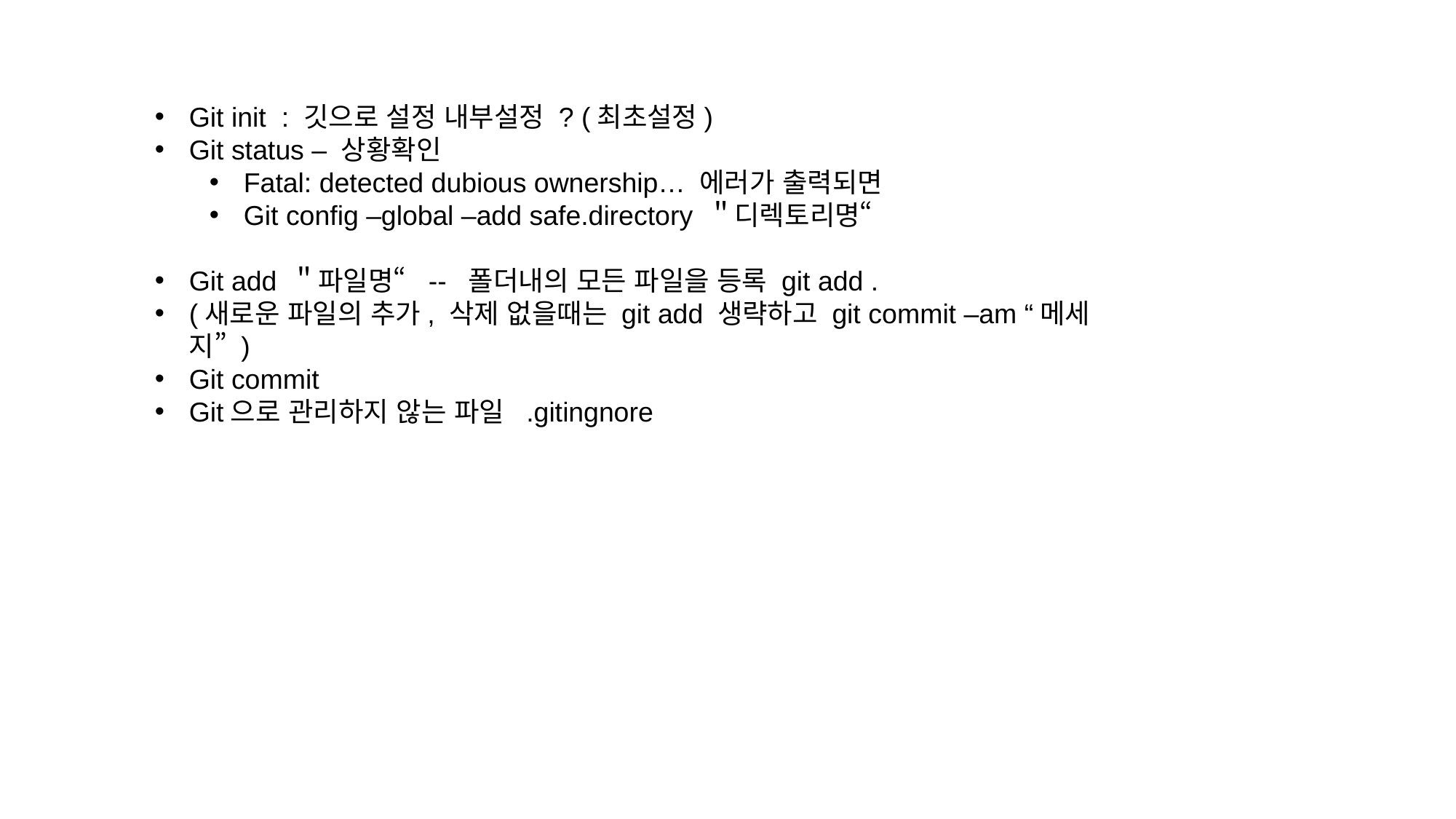

Git init  : 깃으로 설정 내부설정 ? (최초설정)
Git status – 상황확인
Fatal: detected dubious ownership… 에러가 출력되면
Git config –global –add safe.directory ＂디렉토리명“

Git add ＂파일명“  --  폴더내의 모든 파일을 등록 git add .
(새로운 파일의 추가, 삭제 없을때는 git add 생략하고 git commit –am “메세지” )
Git commit
Git으로 관리하지 않는 파일  .gitingnore